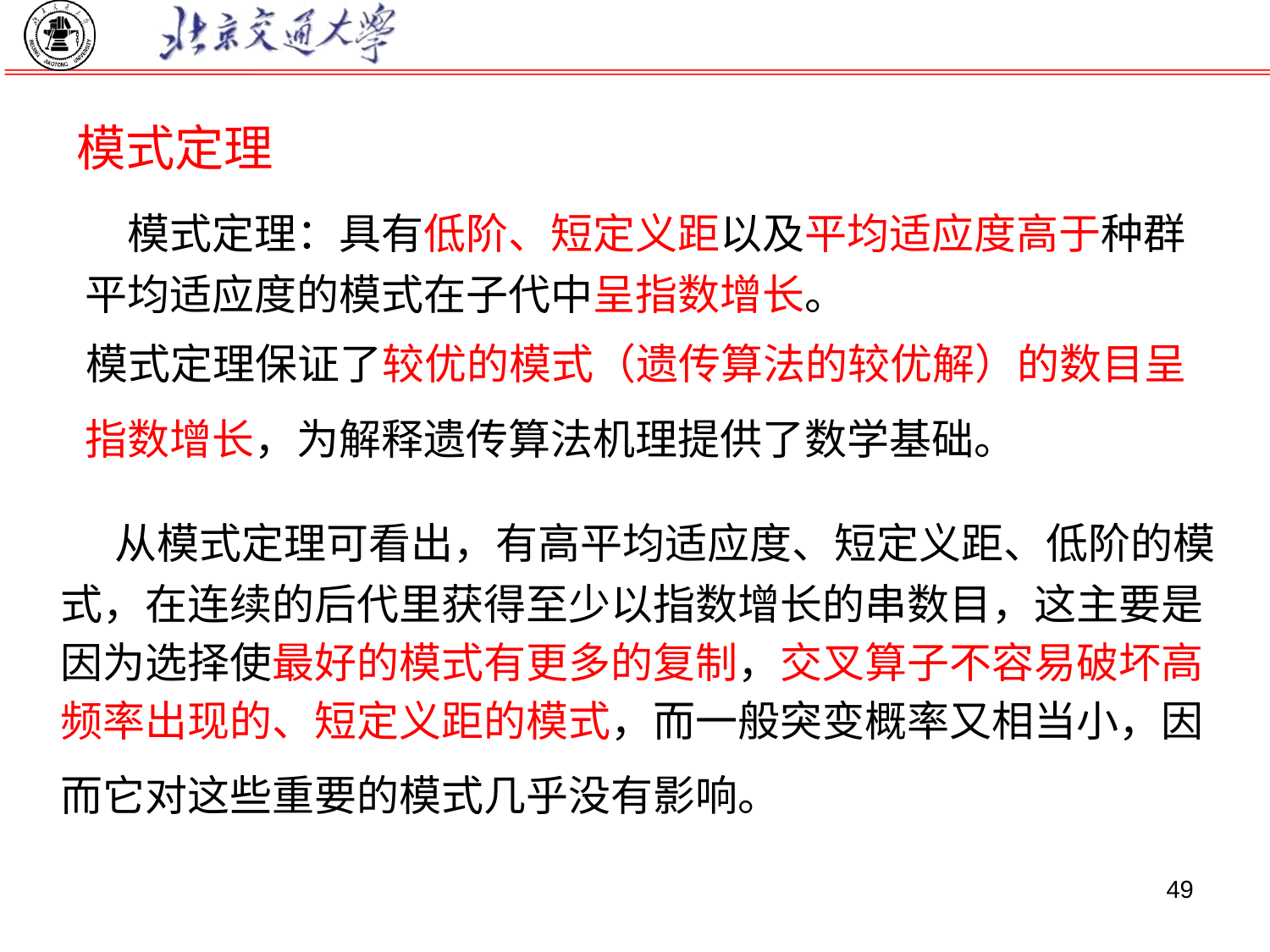

# 模式定理
      模式定理：具有低阶、短定义距以及平均适应度高于种群平均适应度的模式在子代中呈指数增长。
    模式定理保证了较优的模式（遗传算法的较优解）的数目呈指数增长，为解释遗传算法机理提供了数学基础。
       从模式定理可看出，有高平均适应度、短定义距、低阶的模式，在连续的后代里获得至少以指数增长的串数目，这主要是因为选择使最好的模式有更多的复制，交叉算子不容易破坏高频率出现的、短定义距的模式，而一般突变概率又相当小，因而它对这些重要的模式几乎没有影响。
49